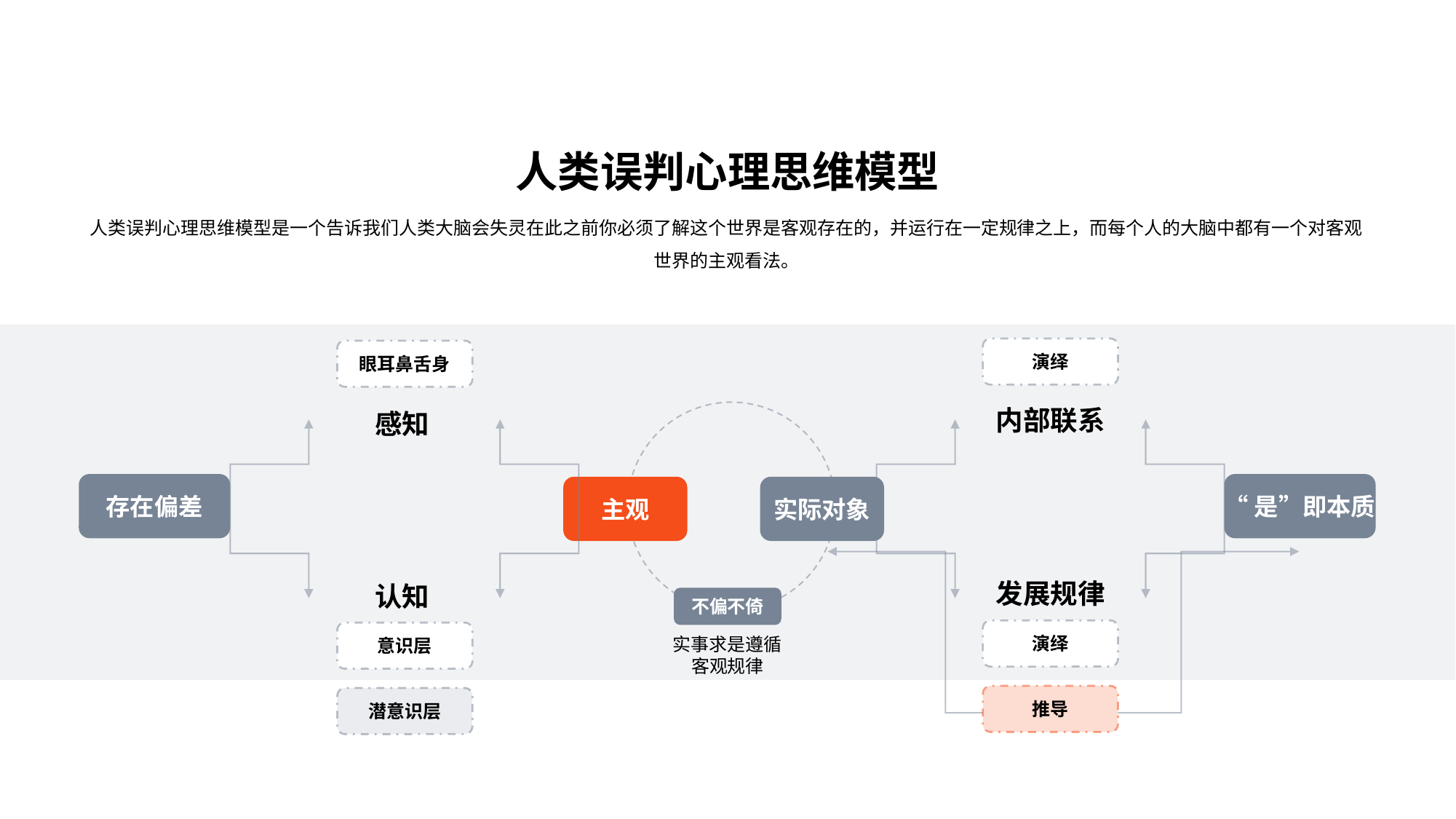

人类误判心理思维模型
人类误判心理思维模型是一个告诉我们人类大脑会失灵在此之前你必须了解这个世界是客观存在的，并运行在一定规律之上，而每个人的大脑中都有一个对客观世界的主观看法。

演绎
内部联系
“是”即本质
实际对象
发展规律
演绎
推导
眼耳鼻舌身
感知
存在偏差
主观
认知
意识层
潜意识层

不偏不倚
实事求是遵循客观规律